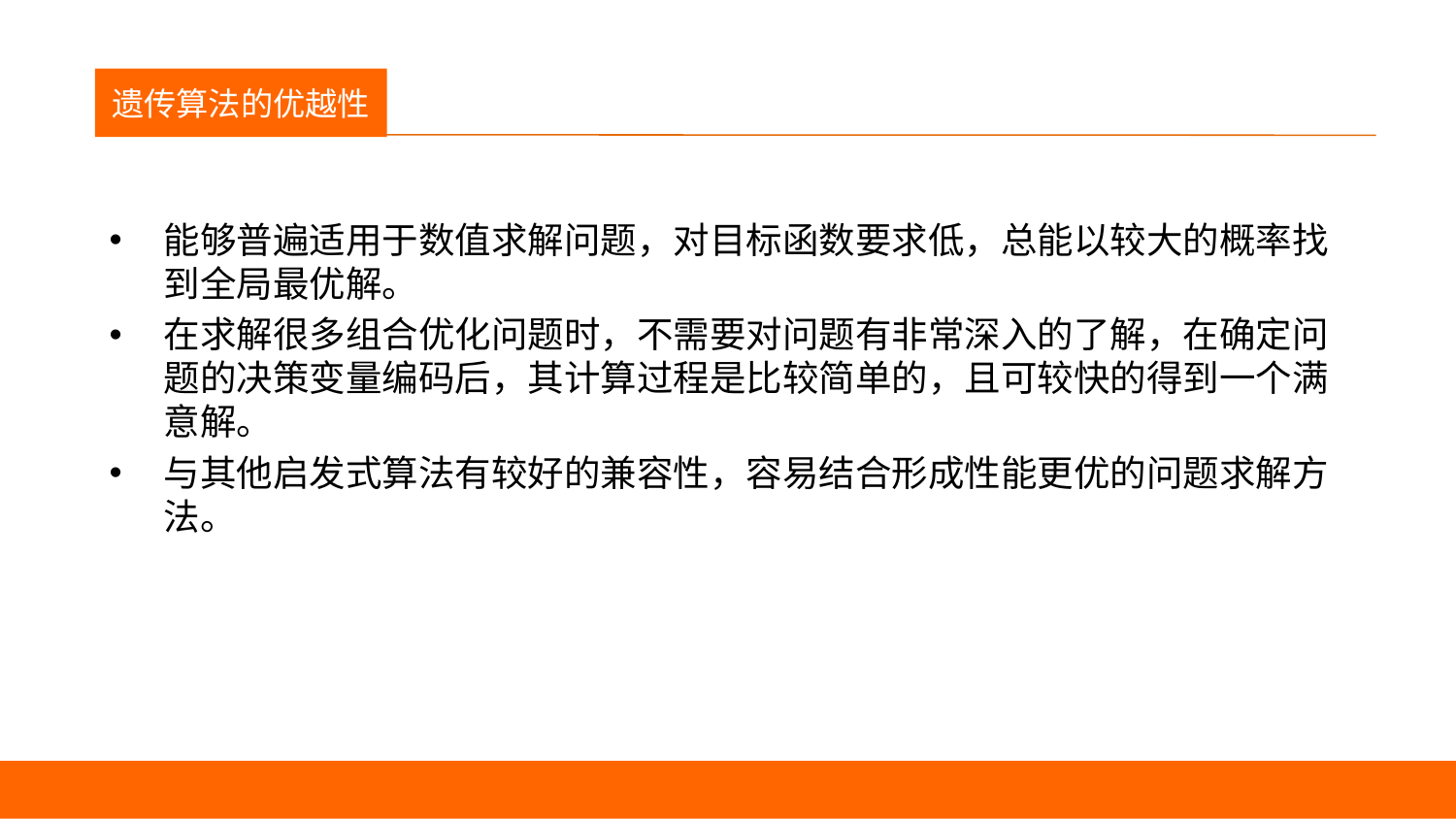

议程
遗传算法的优越性

能够普遍适用于数值求解问题，对目标函数要求低，总能以较大的概率找到全局最优解。
在求解很多组合优化问题时，不需要对问题有非常深入的了解，在确定问题的决策变量编码后，其计算过程是比较简单的，且可较快的得到一个满意解。
与其他启发式算法有较好的兼容性，容易结合形成性能更优的问题求解方法。